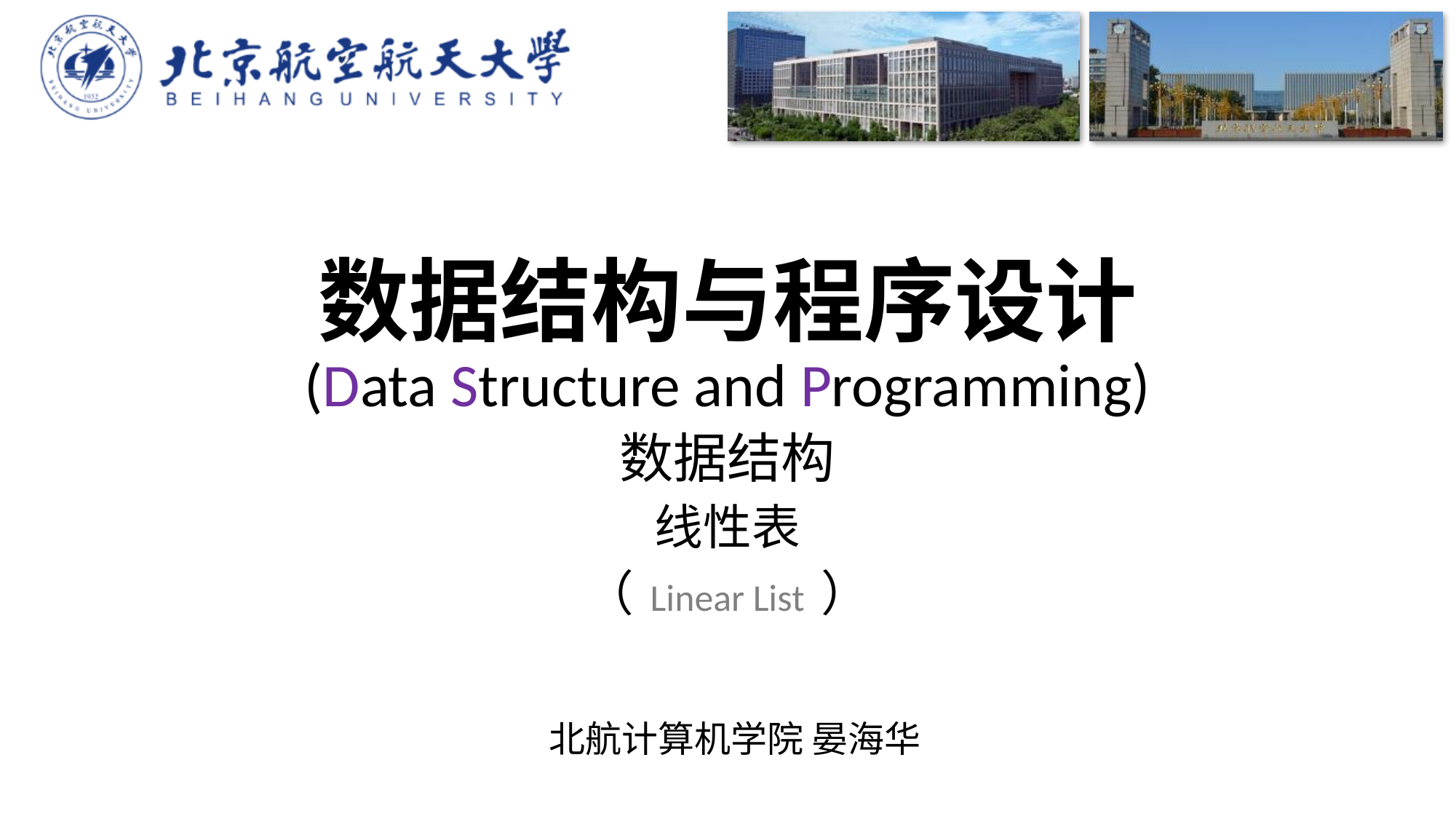

# 数据结构与程序设计 (Data Structure and Programming)
数据结构
线性表
（ Linear List ）
北航计算机学院 晏海华